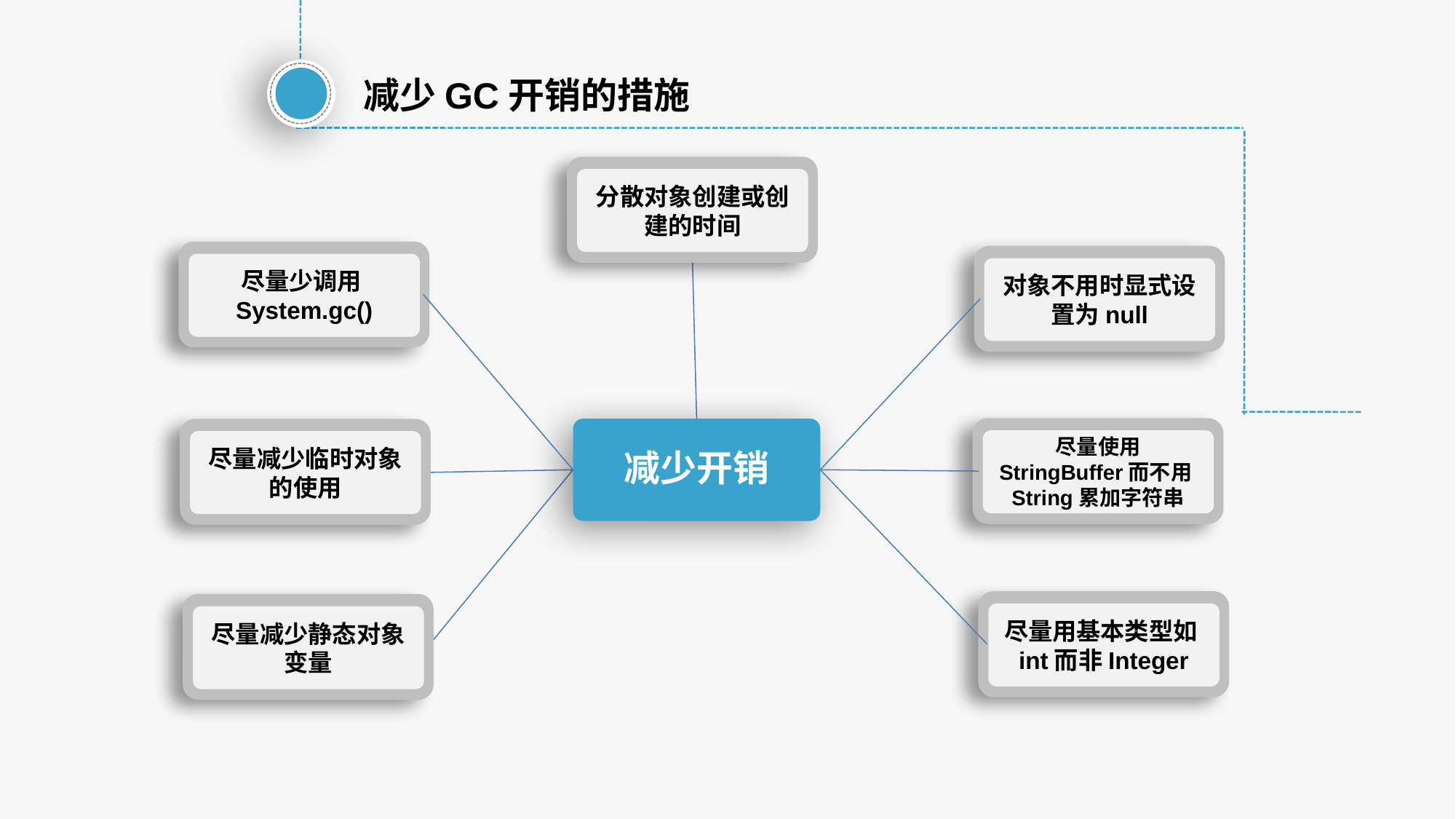

减少GC开销的措施

分散对象创建或创建的时间

尽量少调用System.gc()

对象不用时显式设置为null

减少开销

尽量使用 StringBuffer而不用String累加字符串

尽量减少临时对象的使用

尽量用基本类型如int而非Integer

尽量减少静态对象变量